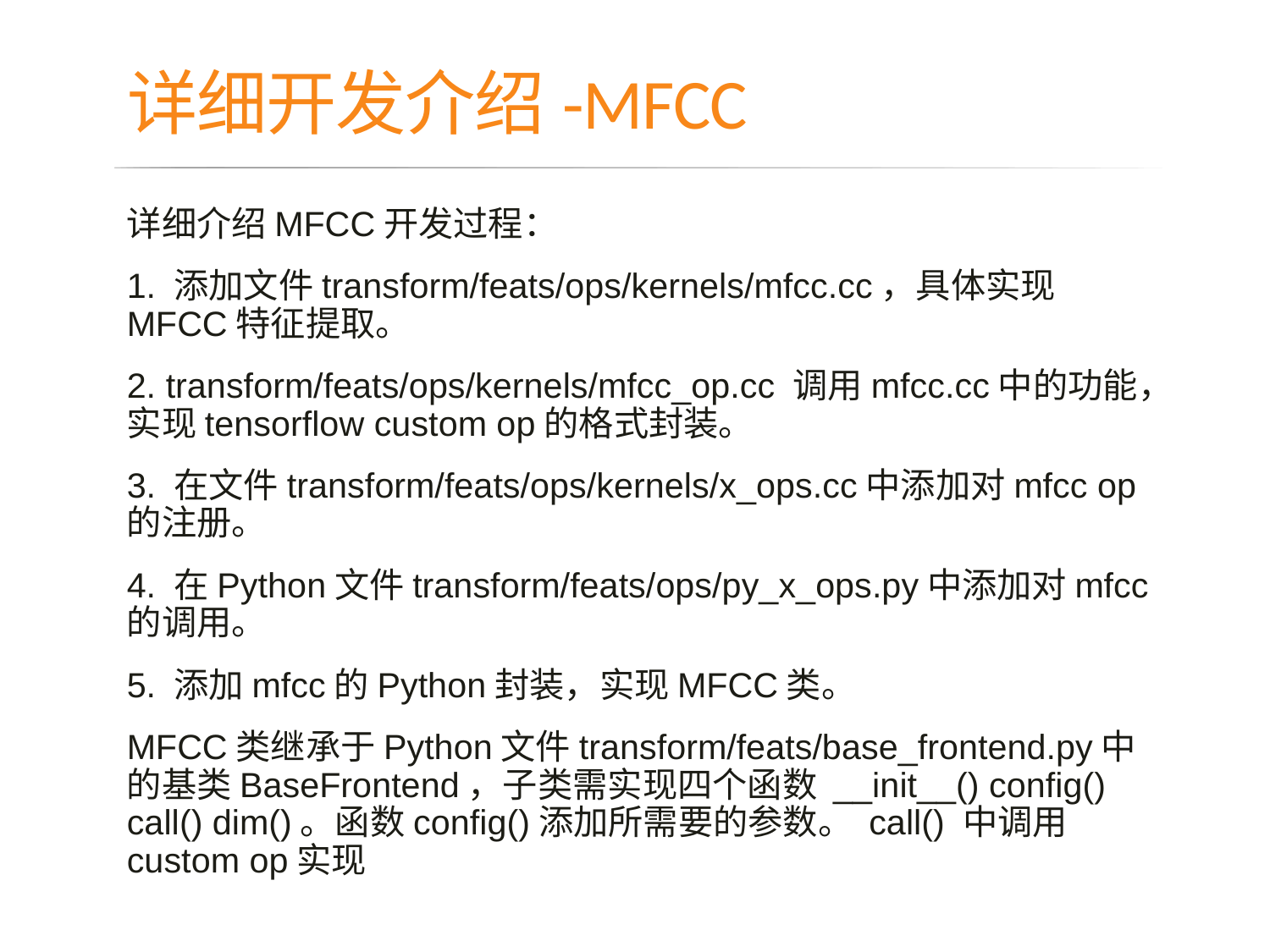

# 详细开发介绍-MFCC
详细介绍MFCC开发过程：
1. 添加文件transform/feats/ops/kernels/mfcc.cc，具体实现MFCC特征提取。
2. transform/feats/ops/kernels/mfcc_op.cc 调用mfcc.cc中的功能，实现tensorflow custom op的格式封装。
3. 在文件transform/feats/ops/kernels/x_ops.cc中添加对mfcc op的注册。
4. 在Python文件transform/feats/ops/py_x_ops.py中添加对mfcc的调用。
5. 添加mfcc的Python封装，实现MFCC类。
MFCC类继承于Python文件transform/feats/base_frontend.py中的基类BaseFrontend，子类需实现四个函数 __init__() config() call() dim()。函数config()添加所需要的参数。 call() 中调用custom op实现